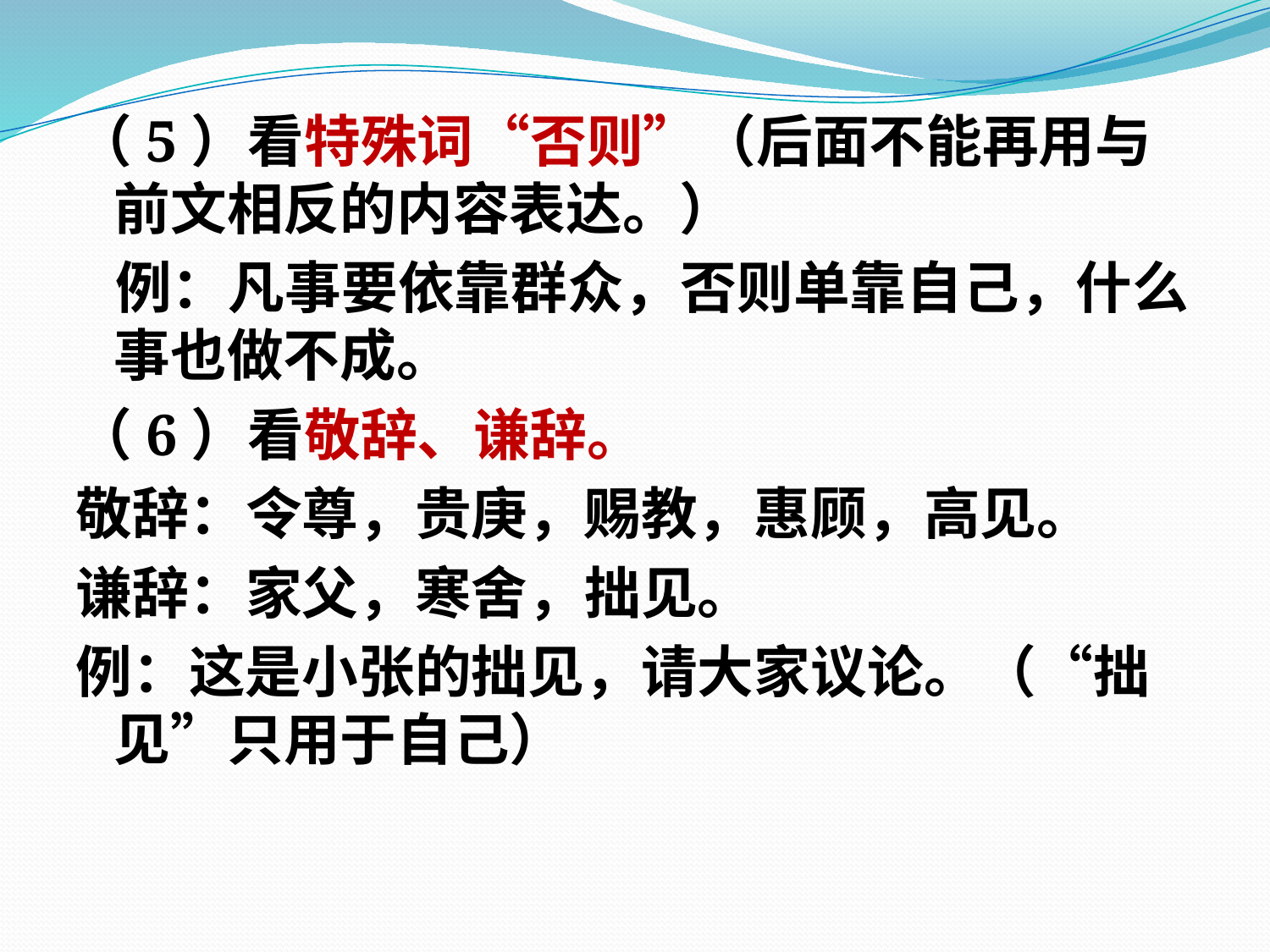

（5）看特殊词“否则”（后面不能再用与前文相反的内容表达。）
  例：凡事要依靠群众，否则单靠自己，什么事也做不成。
（6）看敬辞、谦辞。
敬辞：令尊，贵庚，赐教，惠顾，高见。
谦辞：家父，寒舍，拙见。
例：这是小张的拙见，请大家议论。（“拙见”只用于自己）